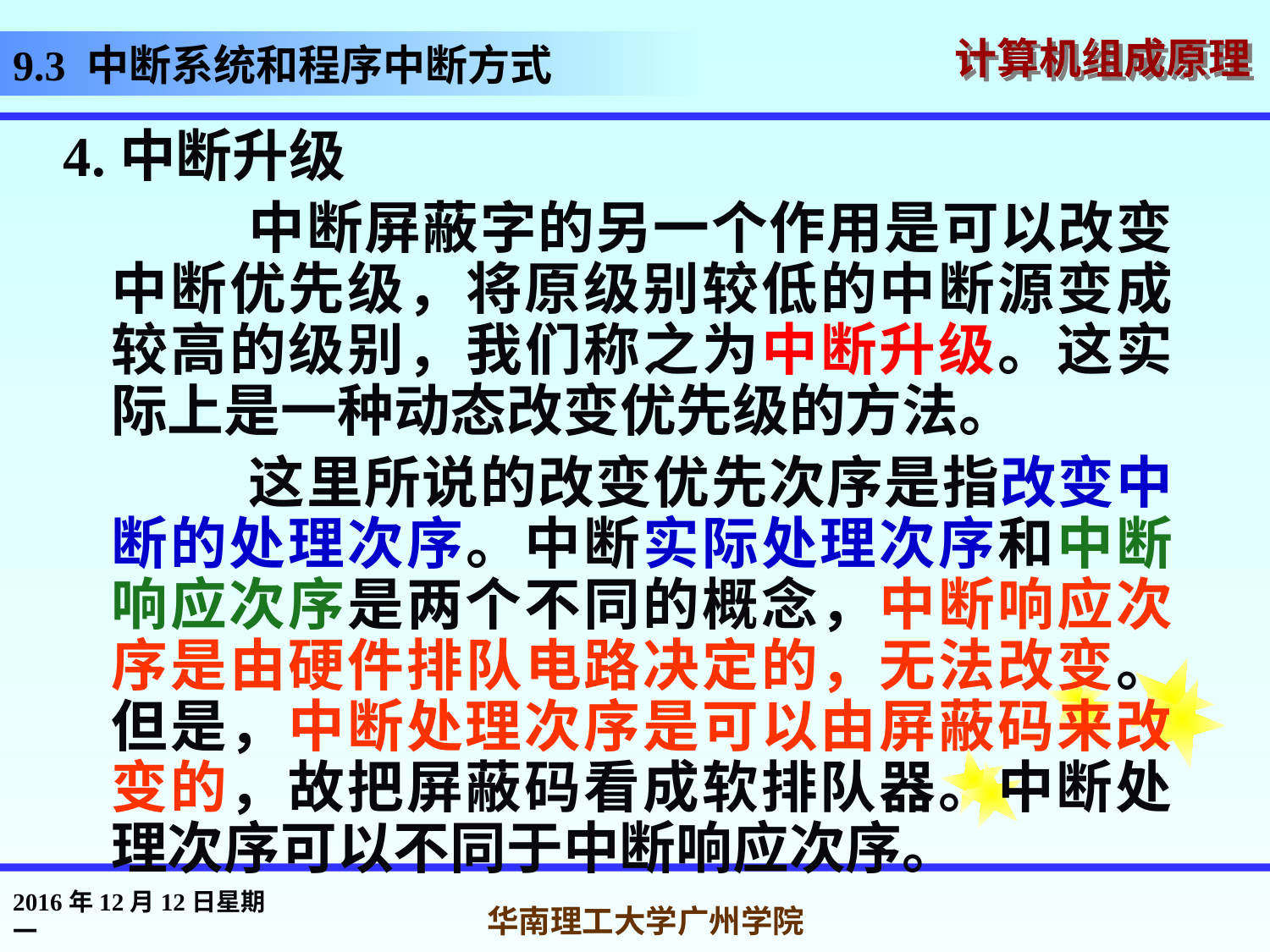

# 9.3 中断系统和程序中断方式
4.中断升级
            中断屏蔽字的另一个作用是可以改变中断优先级，将原级别较低的中断源变成较高的级别，我们称之为中断升级。这实际上是一种动态改变优先级的方法。
            这里所说的改变优先次序是指改变中断的处理次序。中断实际处理次序和中断响应次序是两个不同的概念，中断响应次序是由硬件排队电路决定的，无法改变。但是，中断处理次序是可以由屏蔽码来改变的，故把屏蔽码看成软排队器。中断处理次序可以不同于中断响应次序。
2016年12月12日星期一
华南理工大学广州学院